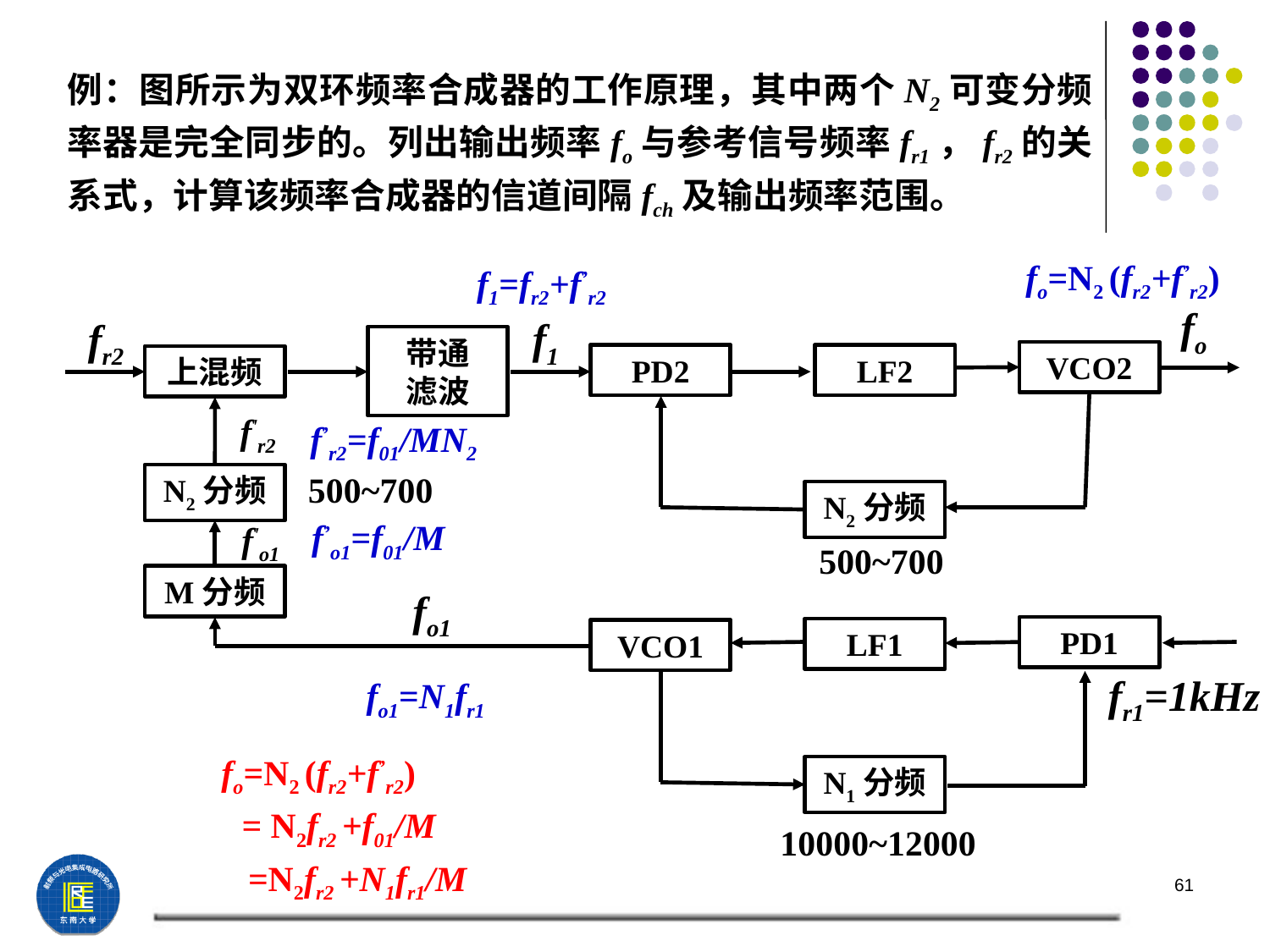

例：图所示为双环频率合成器的工作原理，其中两个N2可变分频率器是完全同步的。列出输出频率fo与参考信号频率fr1，fr2的关系式，计算该频率合成器的信道间隔fch及输出频率范围。
fo=N2 (fr2+f’r2)
f1=fr2+f’r2
fo
f1
fr2
带通
滤波
VCO2
PD2
LF2
上混频
f'r2
f’r2=f01/MN2
500~700
N2分频
N2分频
f’o1=f01/M
f'o1
500~700
M分频
fo1
PD1
LF1
VCO1
fr1=1kHz
fo1=N1fr1
fo=N2 (fr2+f’r2)
    = N2fr2 +f01/M
   =N2fr2 +N1fr1/M

N1分频
10000~12000
61